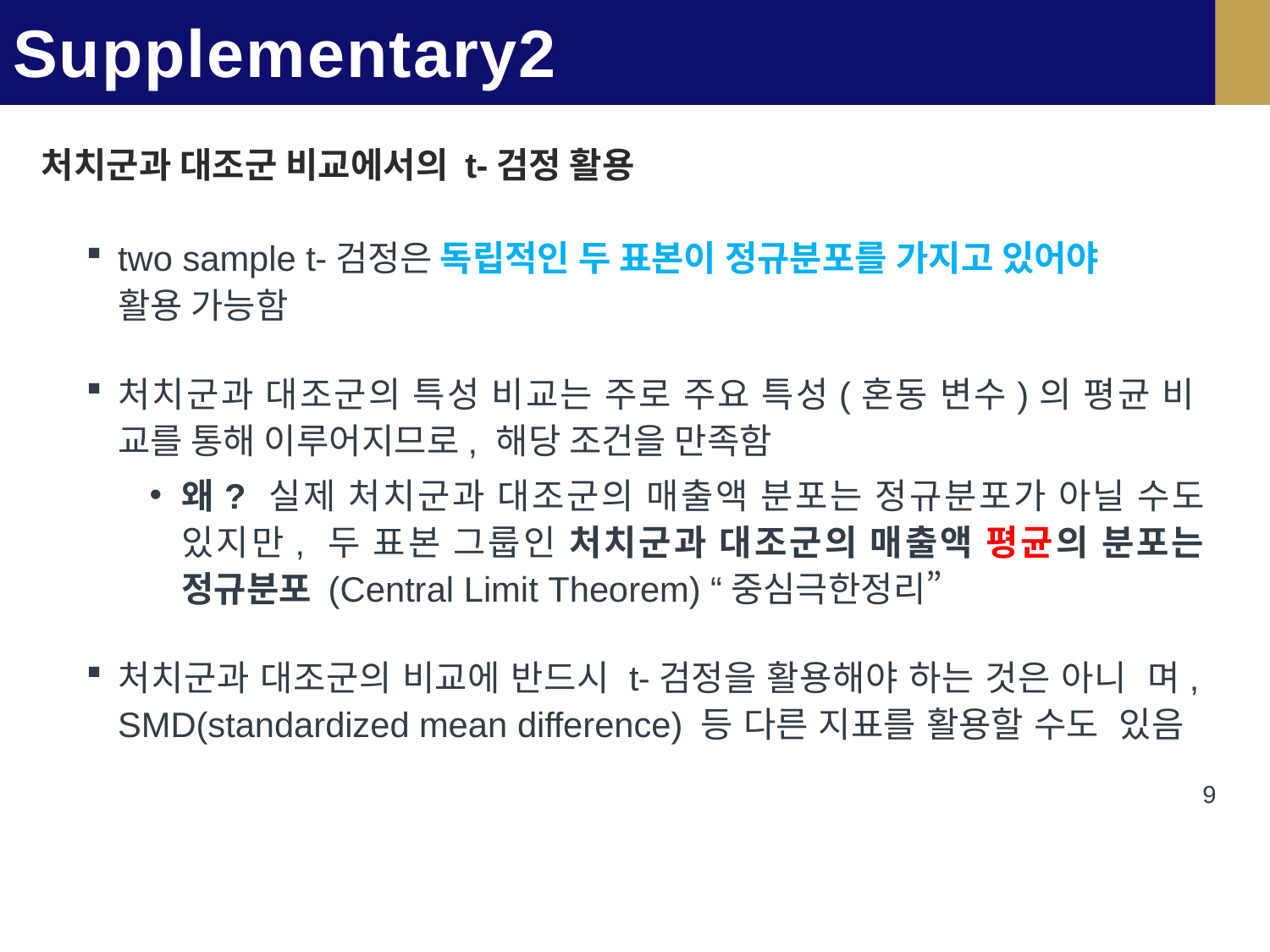

# Supplementary2
처치군과 대조군 비교에서의 t-검정 활용

two sample t-검정은 독립적인 두 표본이 정규분포를 가지고 있어야
활용 가능함

처치군과 대조군의 특성 비교는 주로 주요 특성(혼동 변수)의 평균 비  교를 통해 이루어지므로, 해당 조건을 만족함
왜? 실제 처치군과 대조군의 매출액 분포는 정규분포가 아닐 수도  있지만, 두 표본 그룹인 처치군과 대조군의 매출액 평균의 분포는  정규분포 (Central Limit Theorem) “중심극한정리”

처치군과 대조군의 비교에 반드시 t-검정을 활용해야 하는 것은 아니  며, SMD(standardized mean difference) 등 다른 지표를 활용할 수도  있음
9